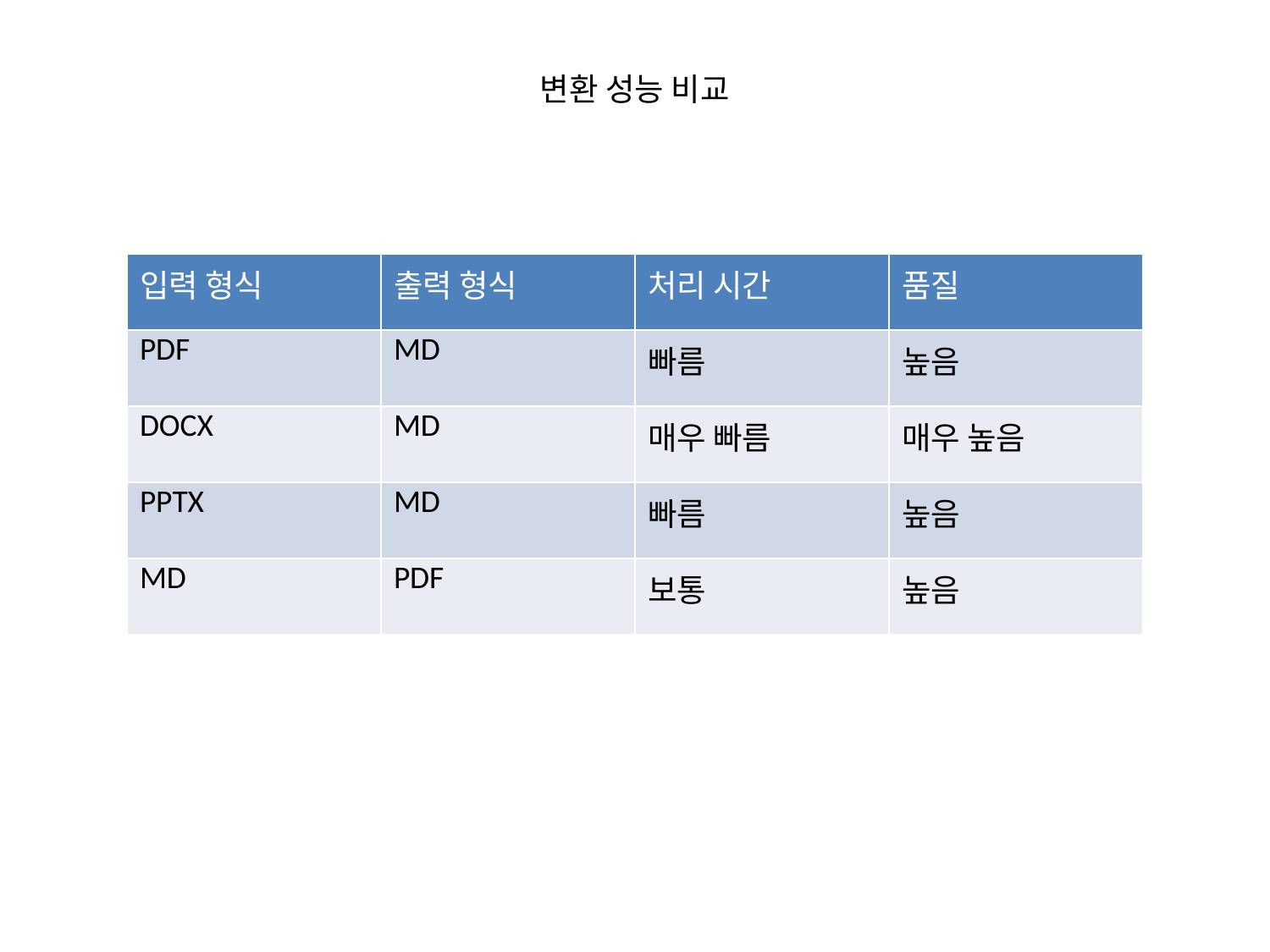

#
변환 성능 비교
| 입력 형식 | 출력 형식 | 처리 시간 | 품질 |
| --- | --- | --- | --- |
| PDF | MD | 빠름 | 높음 |
| DOCX | MD | 매우 빠름 | 매우 높음 |
| PPTX | MD | 빠름 | 높음 |
| MD | PDF | 보통 | 높음 |